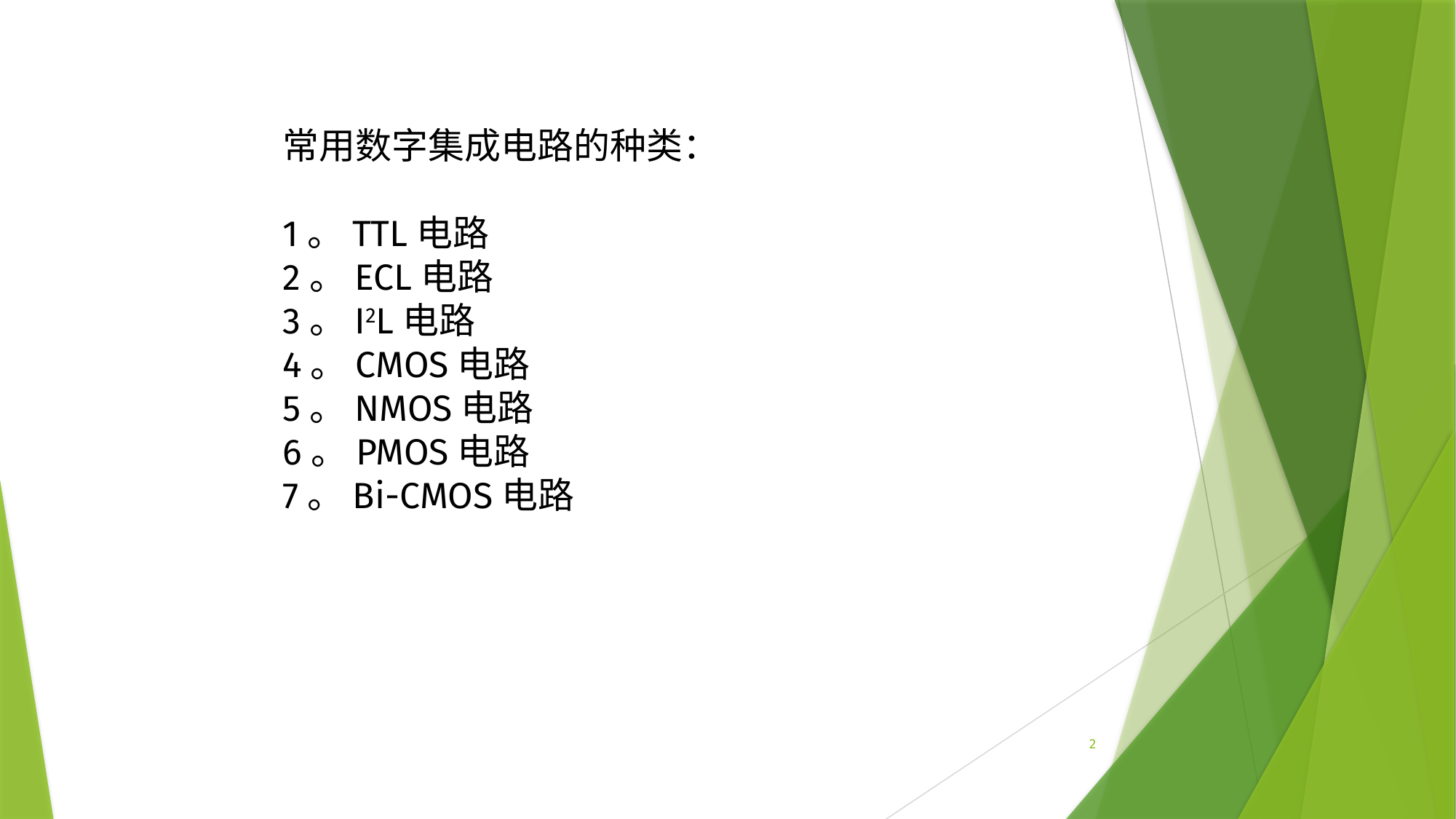

常用数字集成电路的种类：

1。TTL电路
2。ECL电路
3。I2L电路
4。CMOS电路
5。NMOS电路
6。PMOS电路
7。Bi-CMOS电路
2